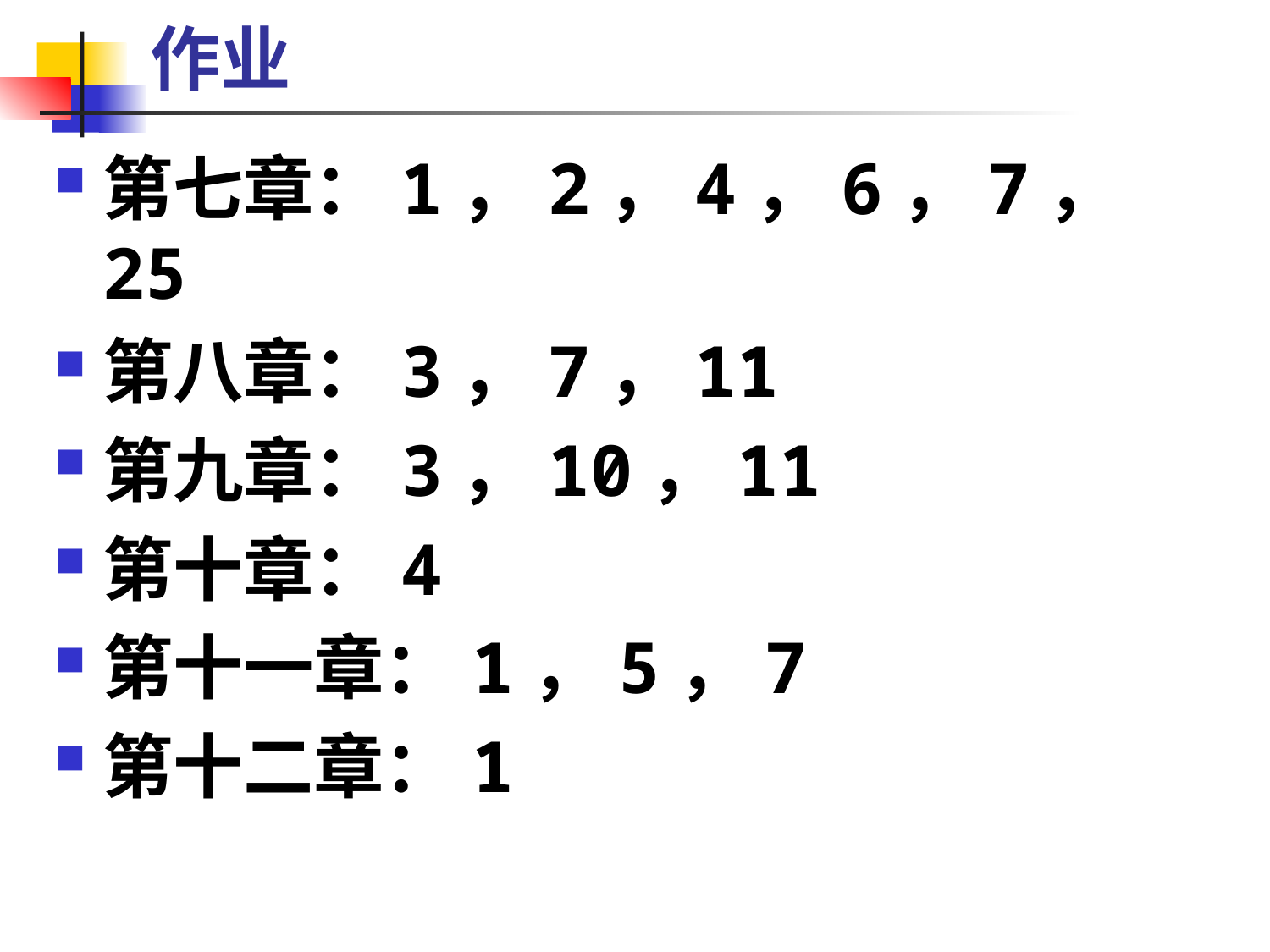

# 作业
第七章：1，2，4，6，7，25
第八章：3，7，11
第九章：3，10，11
第十章：4
第十一章：1，5，7
第十二章：1